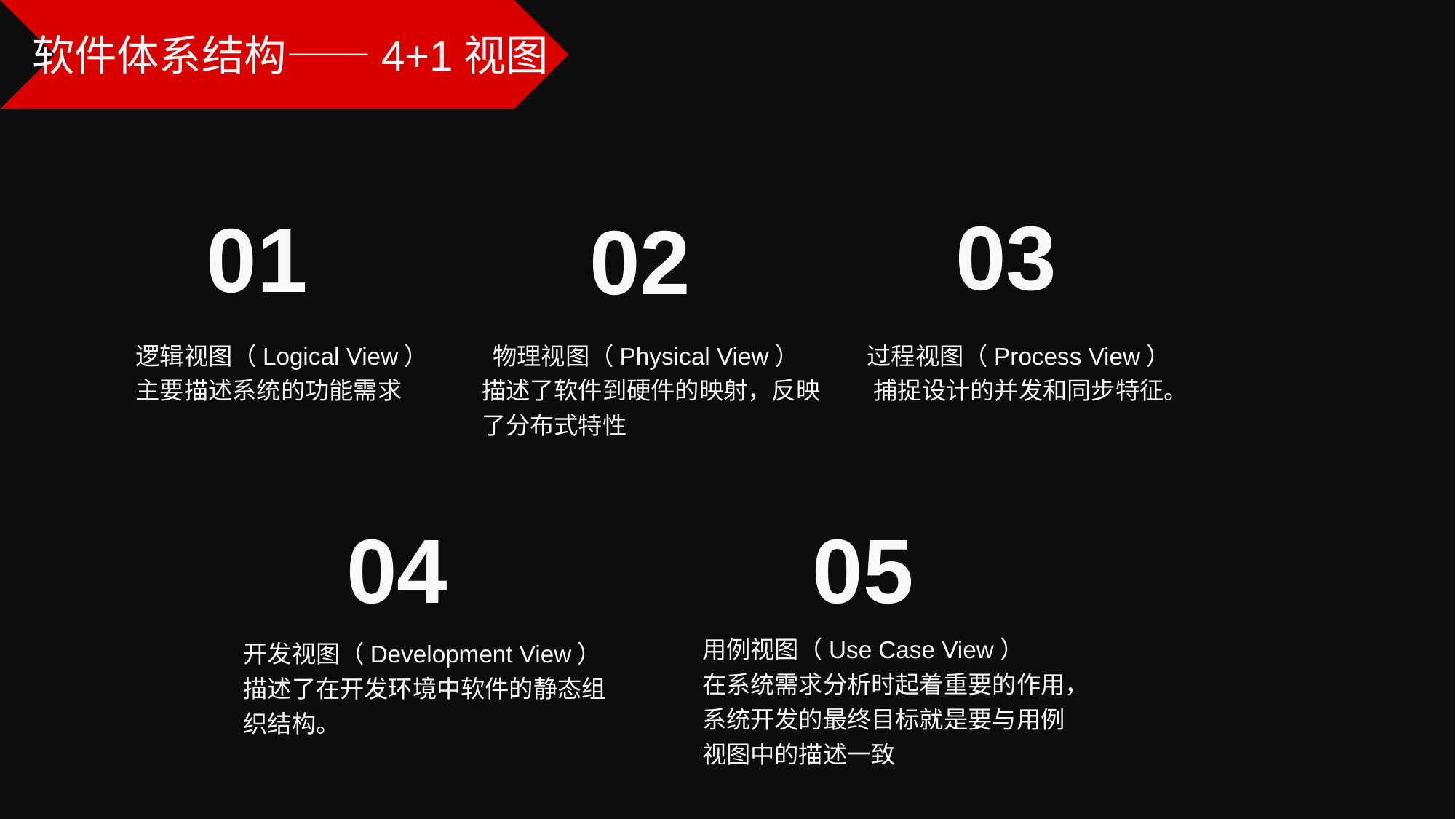

软件体系结构——4+1视图
03
01
02
过程视图（Process View）捕捉设计的并发和同步特征。
逻辑视图（Logical View）
主要描述系统的功能需求
 物理视图（Physical View）
描述了软件到硬件的映射，反映了分布式特性
04
05
用例视图（Use Case View）
在系统需求分析时起着重要的作用，系统开发的最终目标就是要与用例视图中的描述一致
开发视图（Development View）描述了在开发环境中软件的静态组织结构。